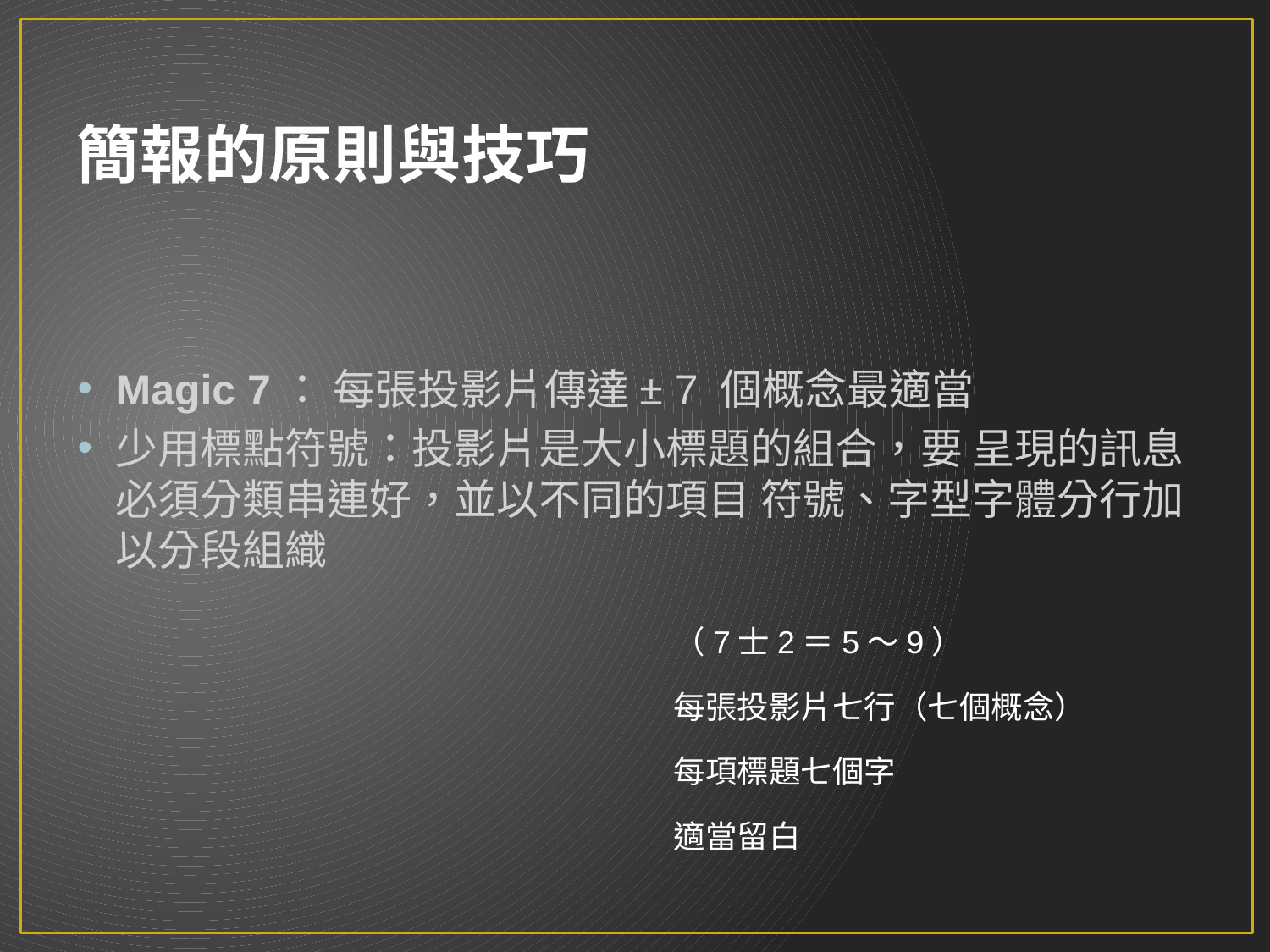

# 簡報的原則與技巧
Magic 7： 每張投影片傳達± 7 個概念最適當
少用標點符號：投影片是大小標題的組合，要 呈現的訊息必須分類串連好，並以不同的項目 符號、字型字體分行加以分段組織
（7士2＝5～9）
每張投影片七行（七個概念）
每項標題七個字
適當留白